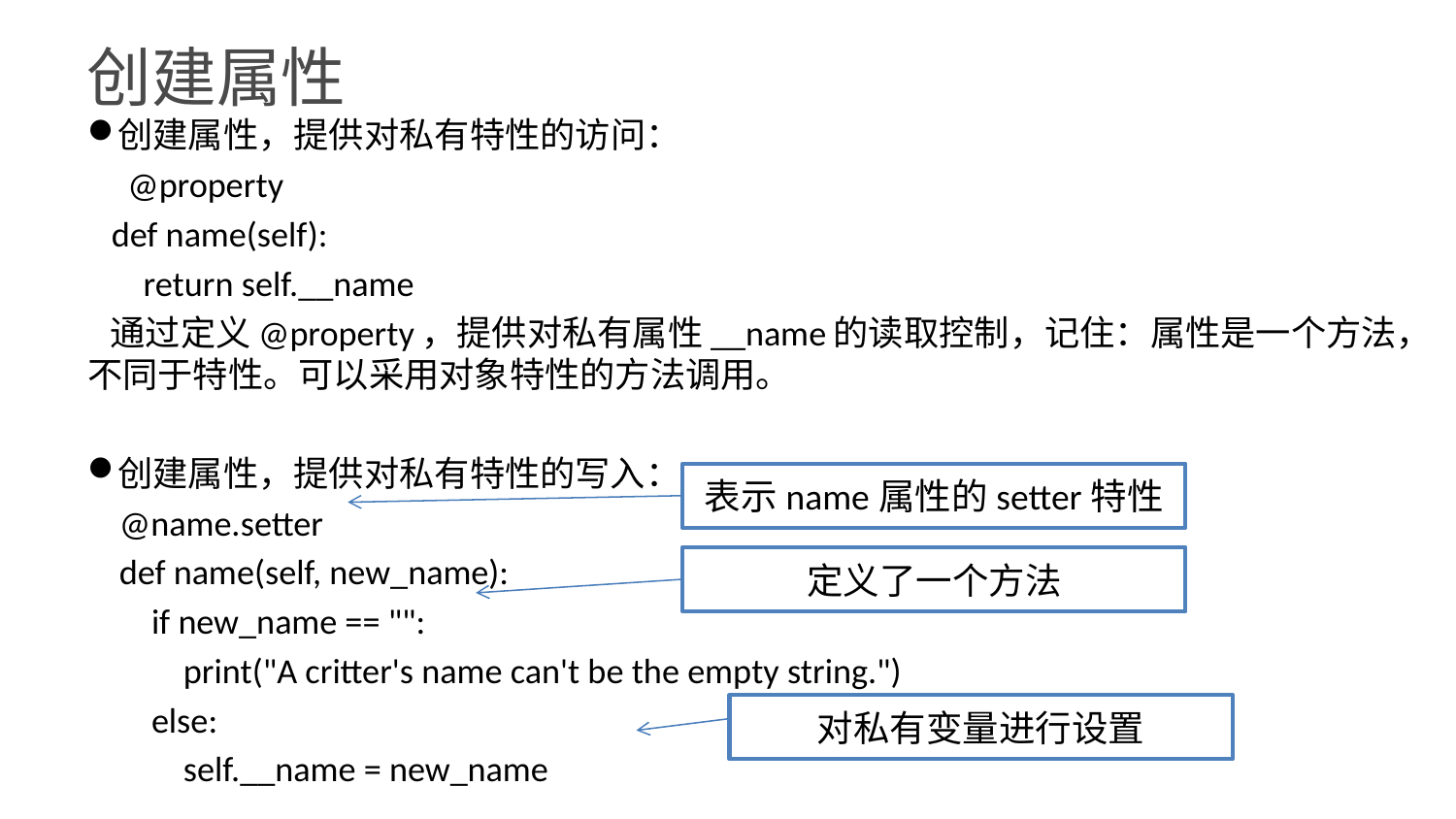

创建属性
创建属性，提供对私有特性的访问：
     @property
   def name(self):
       return self.__name
  通过定义@property，提供对私有属性__name的读取控制，记住：属性是一个方法，不同于特性。可以采用对象特性的方法调用。

创建属性，提供对私有特性的写入：
    @name.setter
    def name(self, new_name):
        if new_name == "":
            print("A critter's name can't be the empty string.")
        else:
            self.__name = new_name
表示name属性的setter特性
定义了一个方法
对私有变量进行设置
24